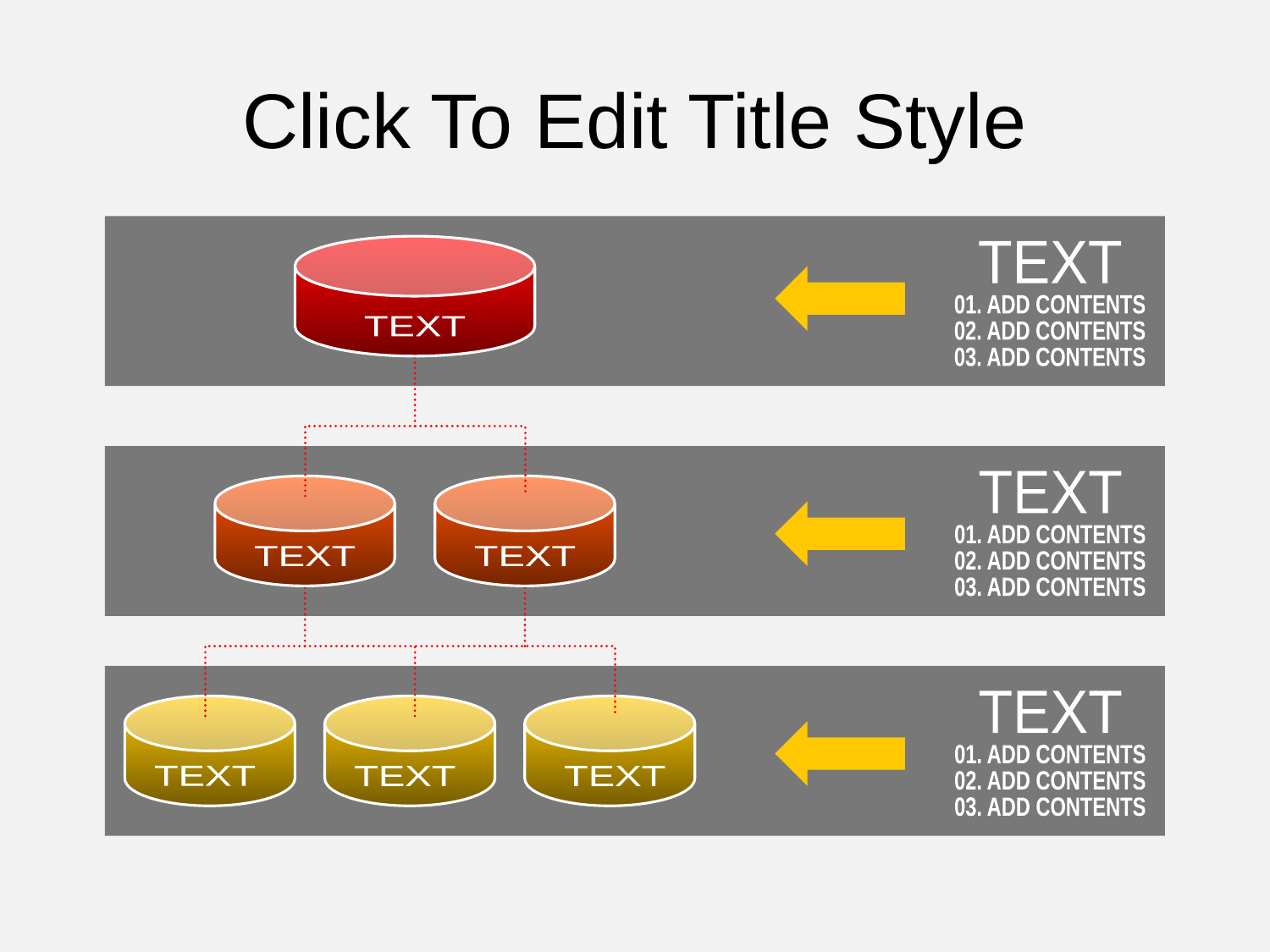

Click To Edit Title Style

TEXT
01. ADD CONTENTS
02. ADD CONTENTS
03. ADD CONTENTS

TEXT

TEXT
01. ADD CONTENTS
02. ADD CONTENTS
03. ADD CONTENTS

TEXT
TEXT

TEXT
01. ADD CONTENTS
02. ADD CONTENTS
03. ADD CONTENTS

TEXT
TEXT
TEXT
51PPT模板网  www.51pptmoba n.com  整理发布